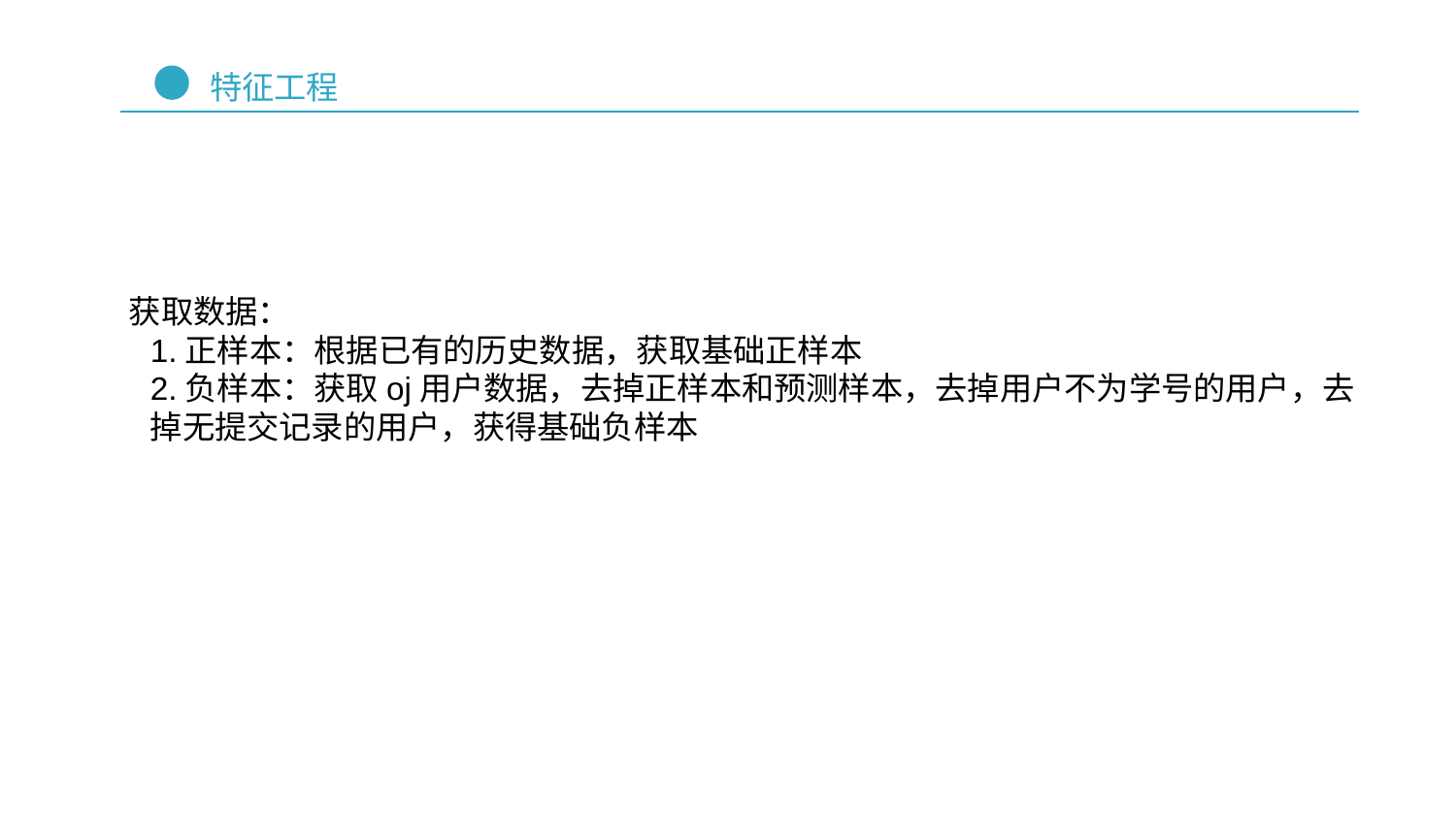

获取数据：
1.正样本：根据已有的历史数据，获取基础正样本
2.负样本：获取oj用户数据，去掉正样本和预测样本，去掉用户不为学号的用户，去掉无提交记录的用户，获得基础负样本